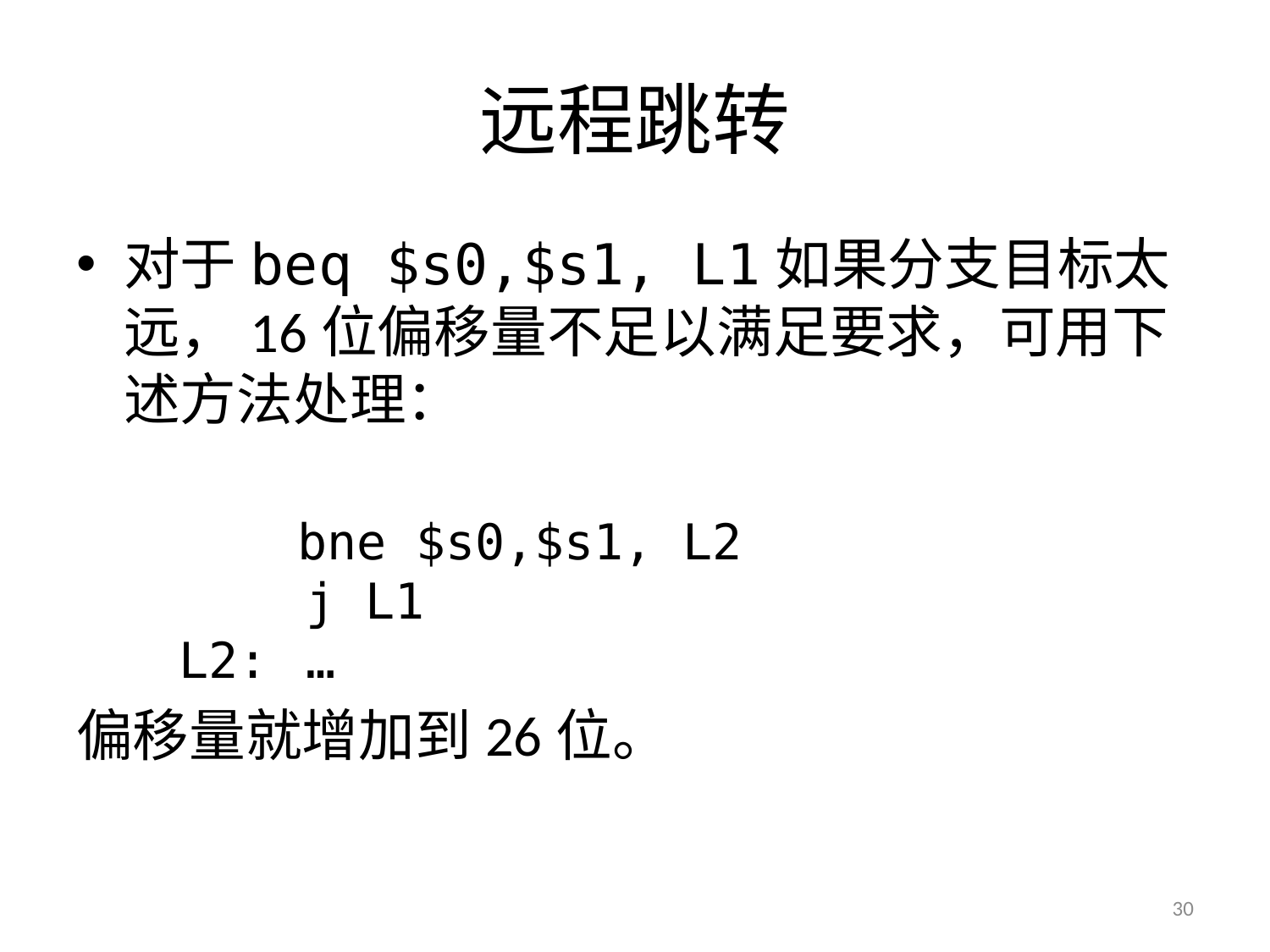

# 远程跳转
对于beq $s0,$s1, L1如果分支目标太远，16位偏移量不足以满足要求，可用下述方法处理：

	    bne $s0,$s1, L2
	j L1
L2:	…
偏移量就增加到26位。
30